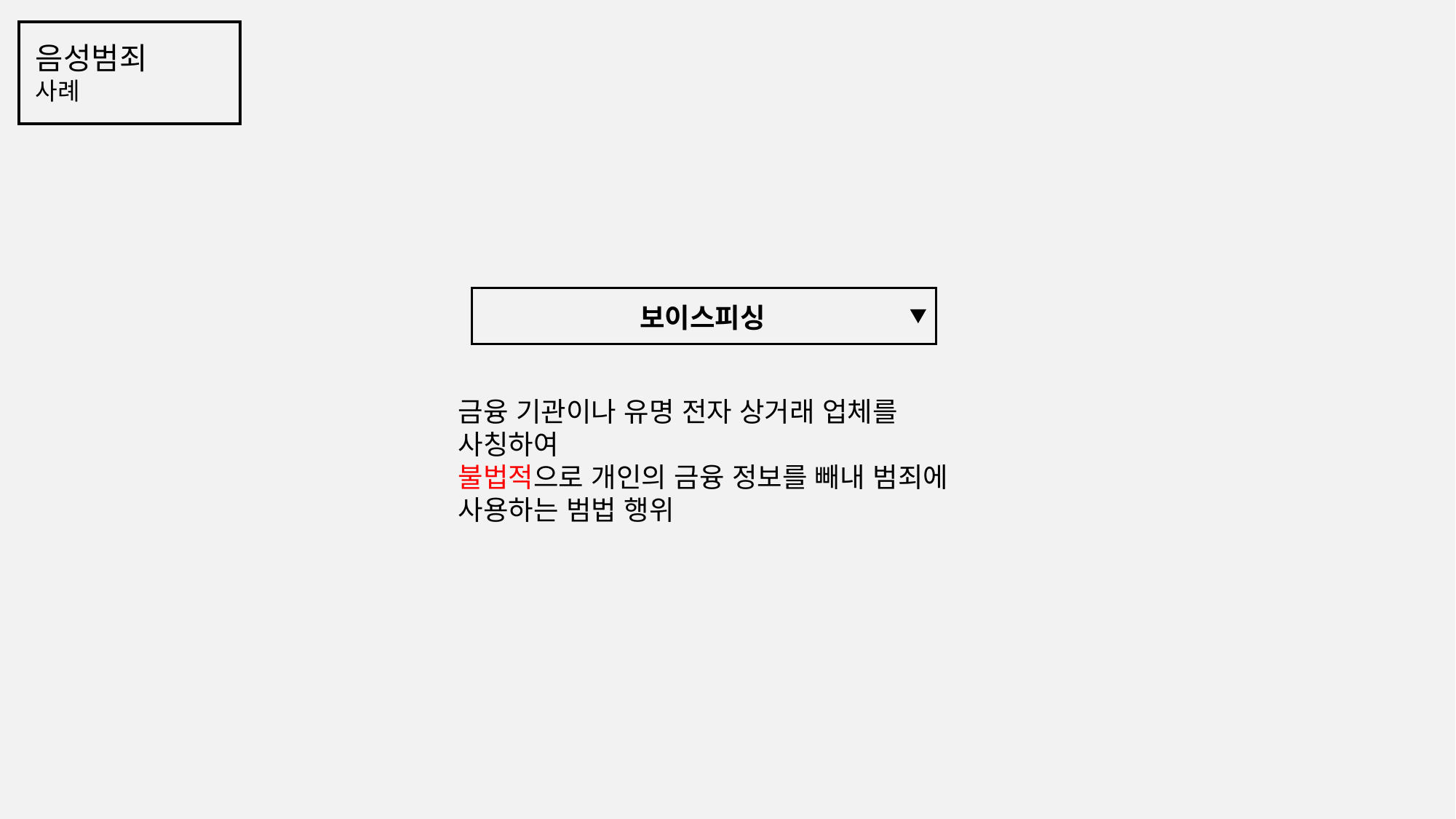

음성범죄
사례

보이스피싱

금융 기관이나 유명 전자 상거래 업체를 사칭하여
불법적으로 개인의 금융 정보를 빼내 범죄에 사용하는 범법 행위